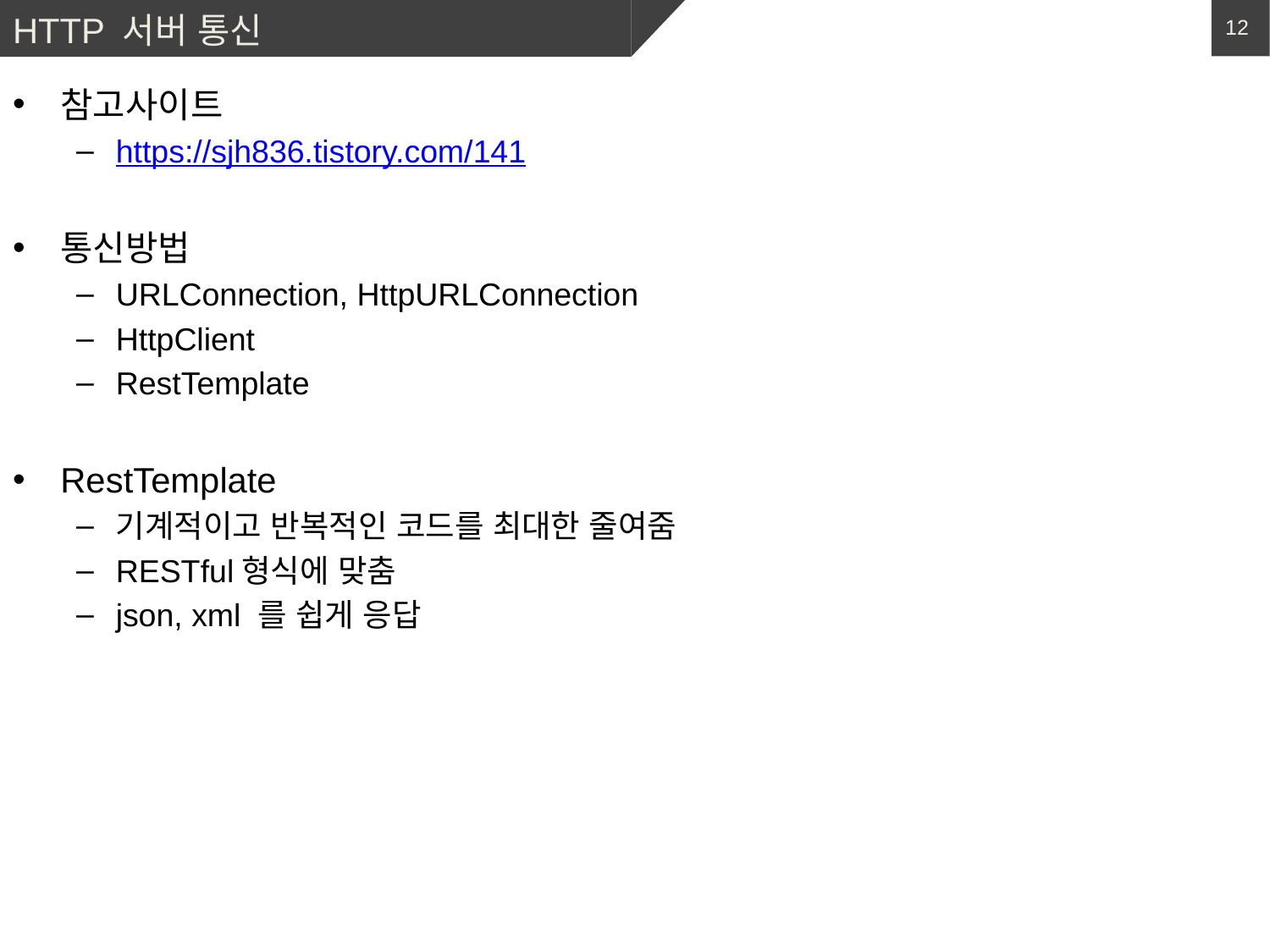

# HTTP 서버 통신
12
참고사이트
https://sjh836.tistory.com/141

통신방법
URLConnection, HttpURLConnection
HttpClient
RestTemplate

RestTemplate
기계적이고 반복적인 코드를 최대한 줄여줌
RESTful형식에 맞춤
json, xml 를 쉽게 응답